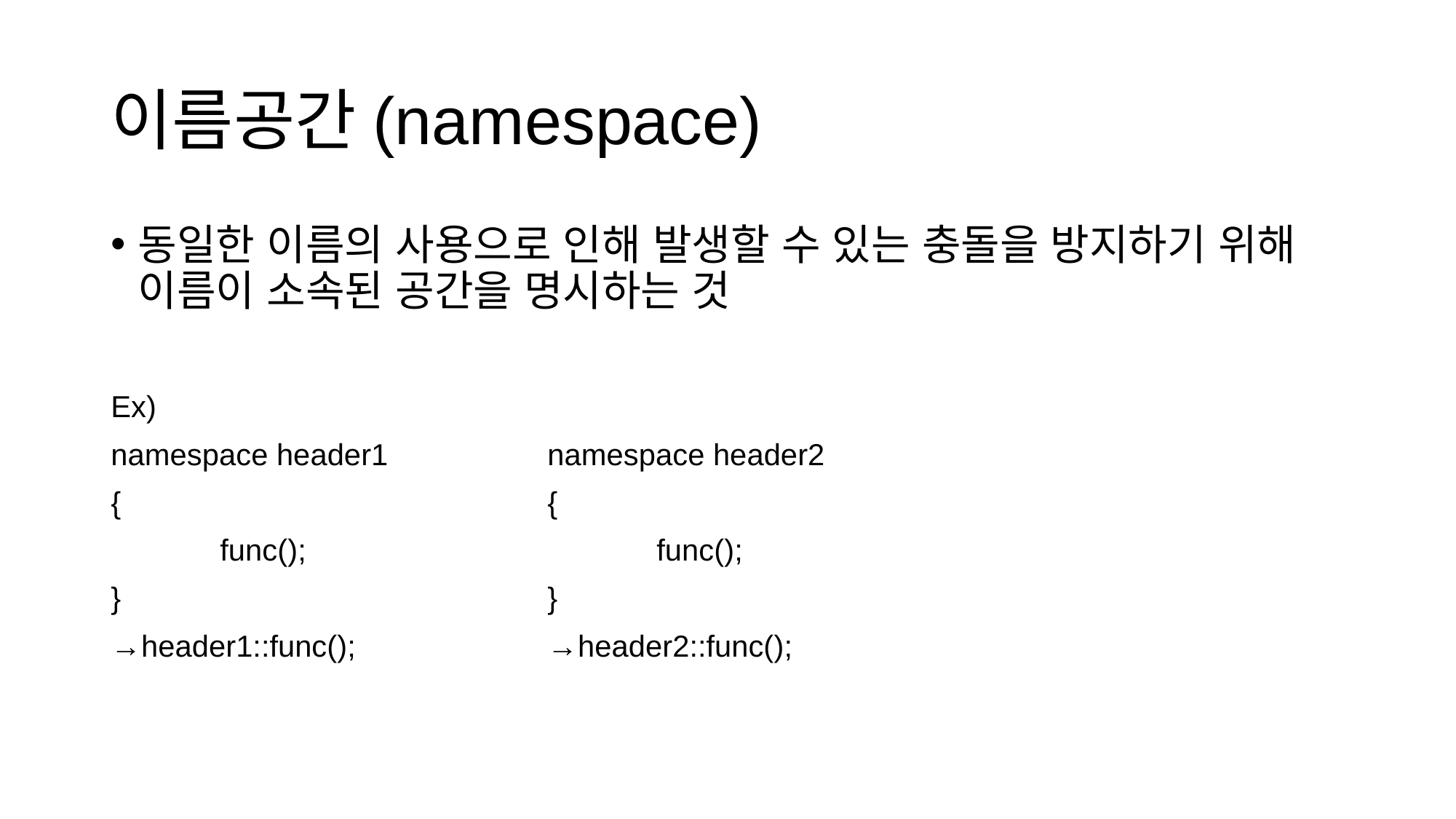

# 이름공간(namespace)
동일한 이름의 사용으로 인해 발생할 수 있는 충돌을 방지하기 위해 이름이 소속된 공간을 명시하는 것

Ex)
namespace header1		namespace header2
{				{
	func();				func();
}				}
→header1::func();               	→header2::func();